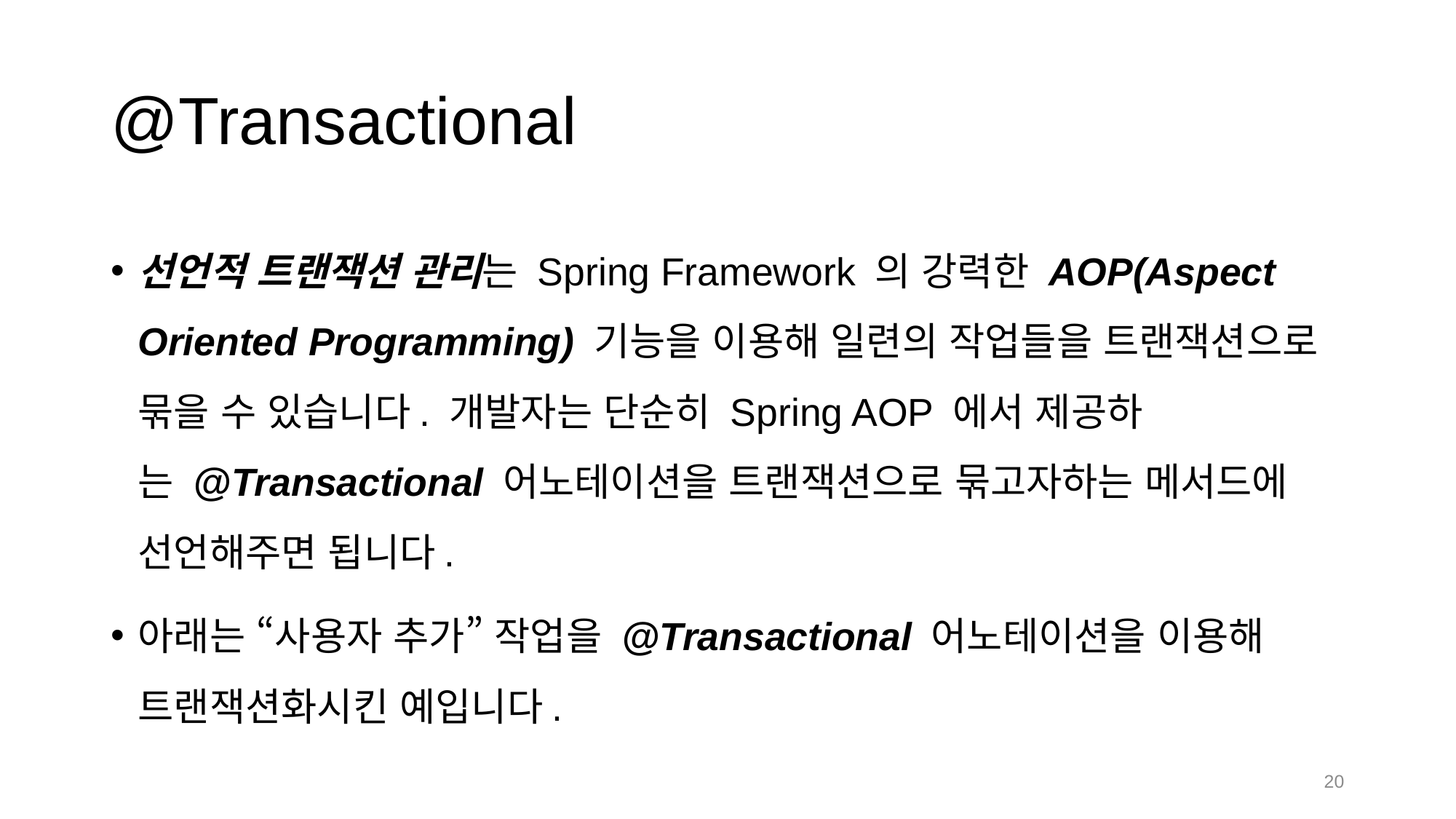

# @Transactional
선언적 트랜잭션 관리는 Spring Framework 의 강력한 AOP(Aspect Oriented Programming) 기능을 이용해 일련의 작업들을 트랜잭션으로 묶을 수 있습니다. 개발자는 단순히 Spring AOP 에서 제공하는 @Transactional 어노테이션을 트랜잭션으로 묶고자하는 메서드에 선언해주면 됩니다.
아래는 “사용자 추가” 작업을 @Transactional 어노테이션을 이용해 트랜잭션화시킨 예입니다.
20